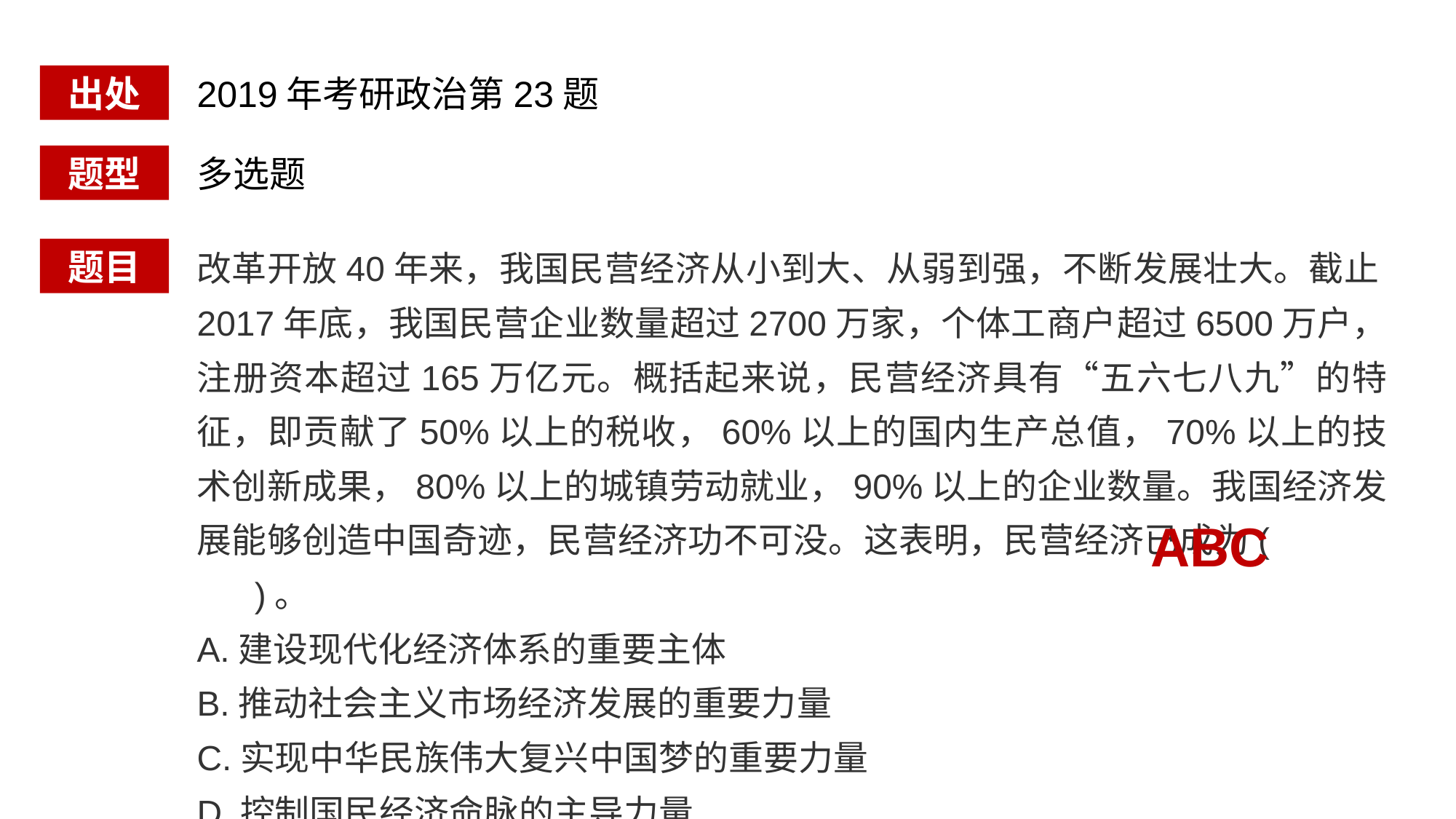

出处
2019年考研政治第23题
题型
多选题
改革开放40年来，我国民营经济从小到大、从弱到强，不断发展壮大。截止2017年底，我国民营企业数量超过2700万家，个体工商户超过6500万户，注册资本超过165万亿元。概括起来说，民营经济具有“五六七八九”的特征，即贡献了50%以上的税收，60%以上的国内生产总值，70%以上的技术创新成果，80%以上的城镇劳动就业，90%以上的企业数量。我国经济发展能够创造中国奇迹，民营经济功不可没。这表明，民营经济已成为(                   )。
A.建设现代化经济体系的重要主体
B.推动社会主义市场经济发展的重要力量
C.实现中华民族伟大复兴中国梦的重要力量
D.控制国民经济命脉的主导力量
题目
ABC